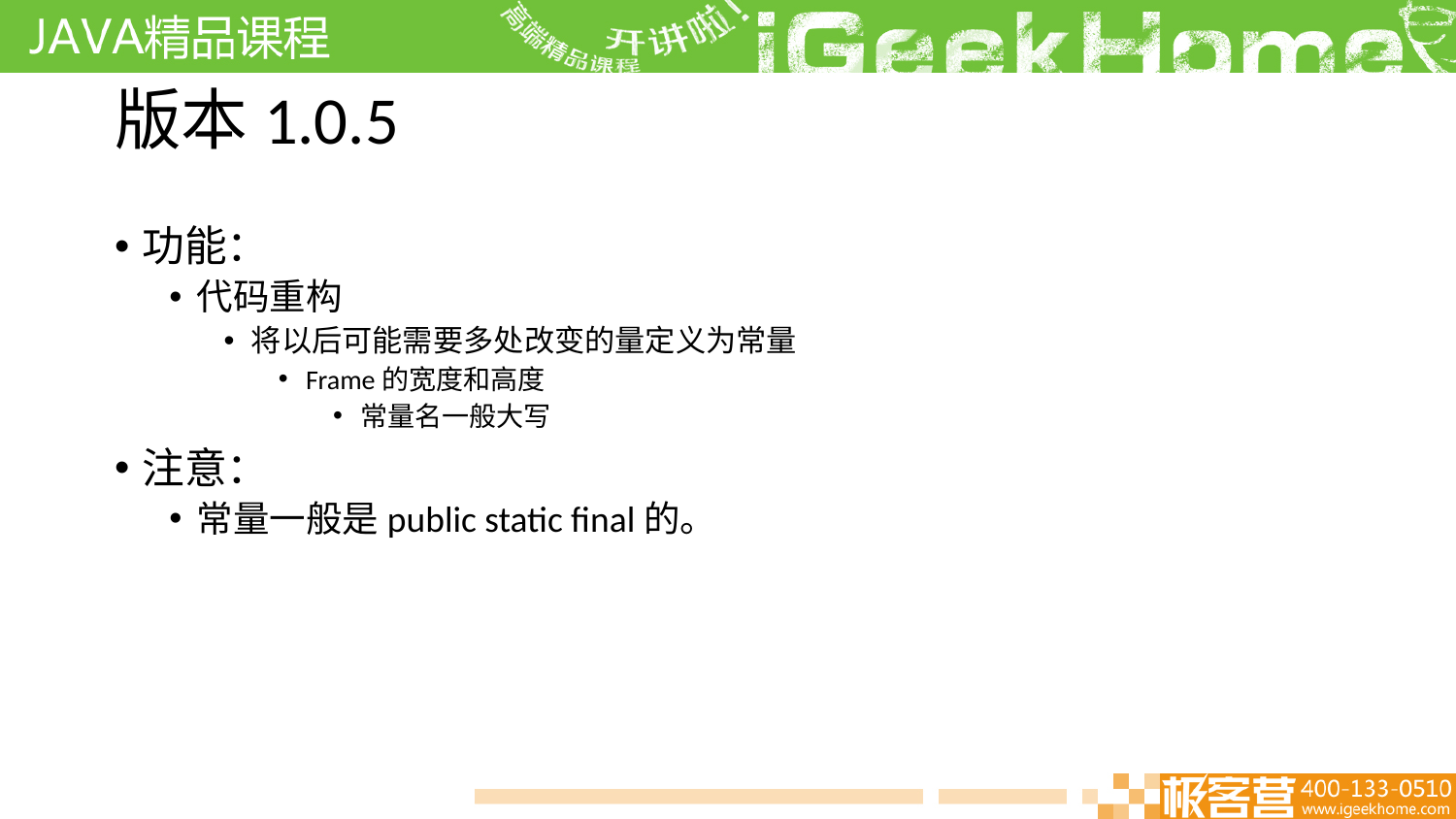

# 版本1.0.5
功能：
代码重构
将以后可能需要多处改变的量定义为常量
Frame的宽度和高度
常量名一般大写
注意：
常量一般是public static final的。